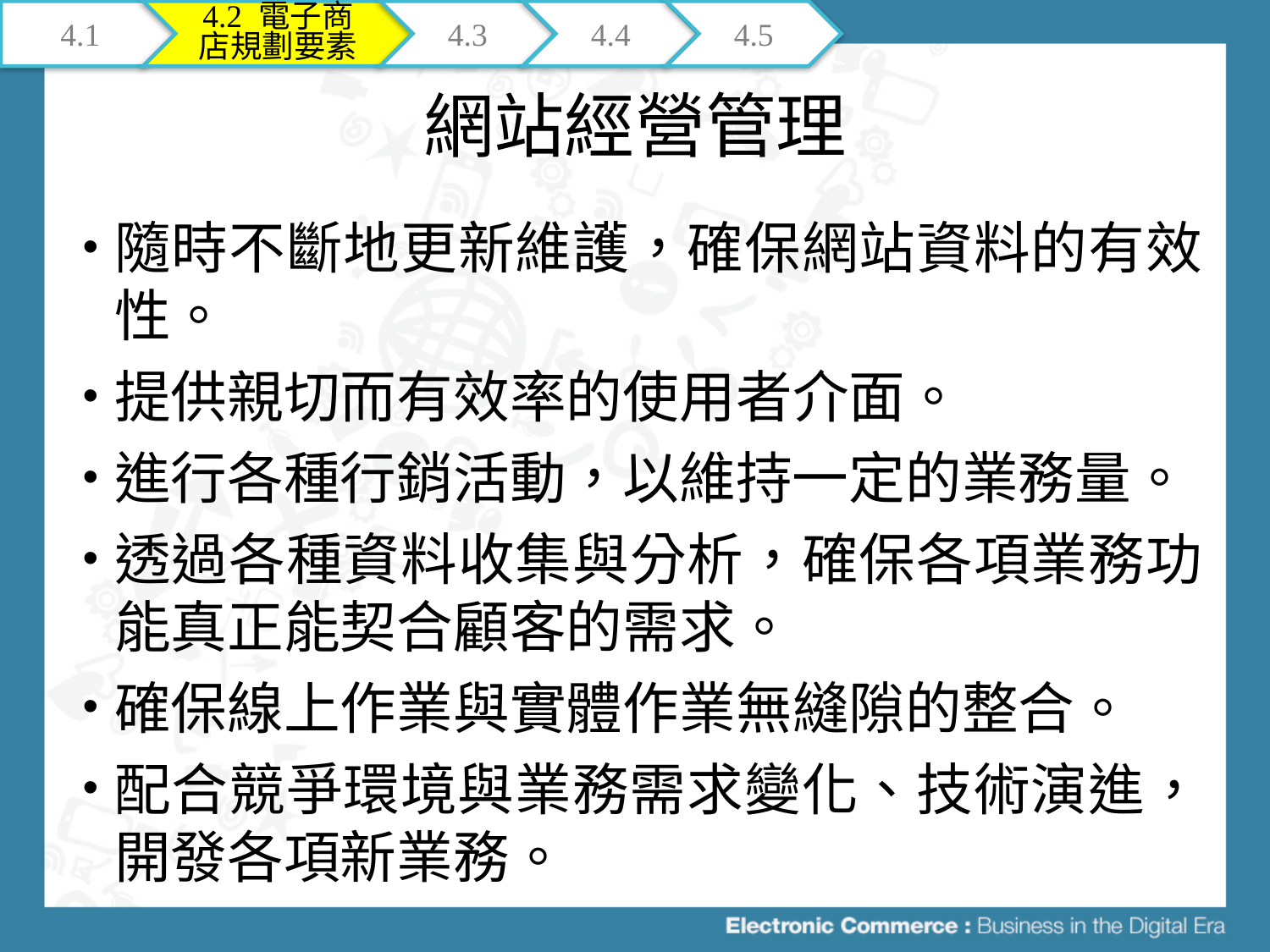

4.1
4.2 電子商店規劃要素
4.3
4.4
4.5
# 網站經營管理
隨時不斷地更新維護，確保網站資料的有效性。
提供親切而有效率的使用者介面。
進行各種行銷活動，以維持一定的業務量。
透過各種資料收集與分析，確保各項業務功能真正能契合顧客的需求。
確保線上作業與實體作業無縫隙的整合。
配合競爭環境與業務需求變化、技術演進，開發各項新業務。